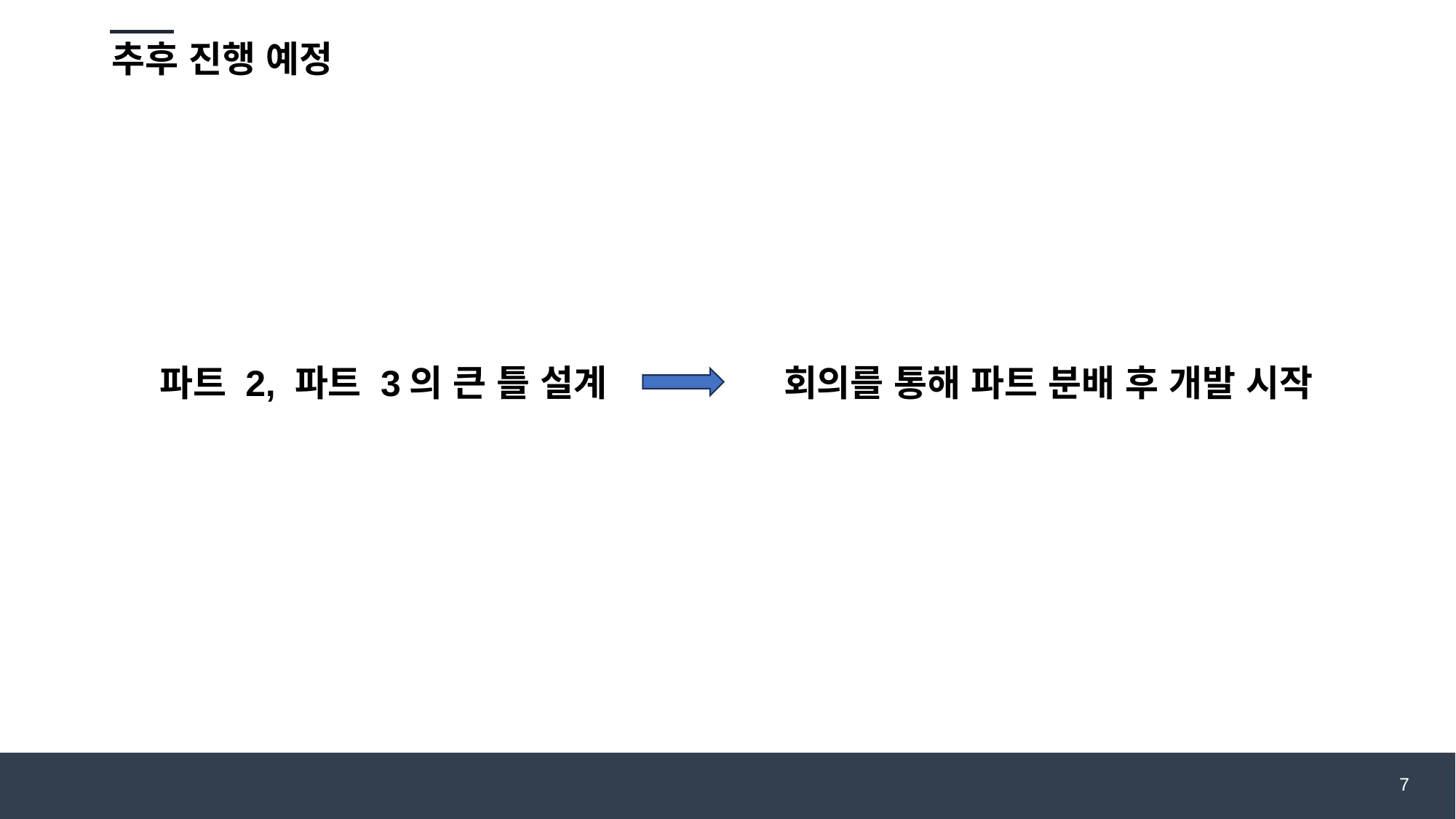

# 추후 진행 예정
파트 2, 파트 3의 큰 틀 설계
회의를 통해 파트 분배 후 개발 시작

7